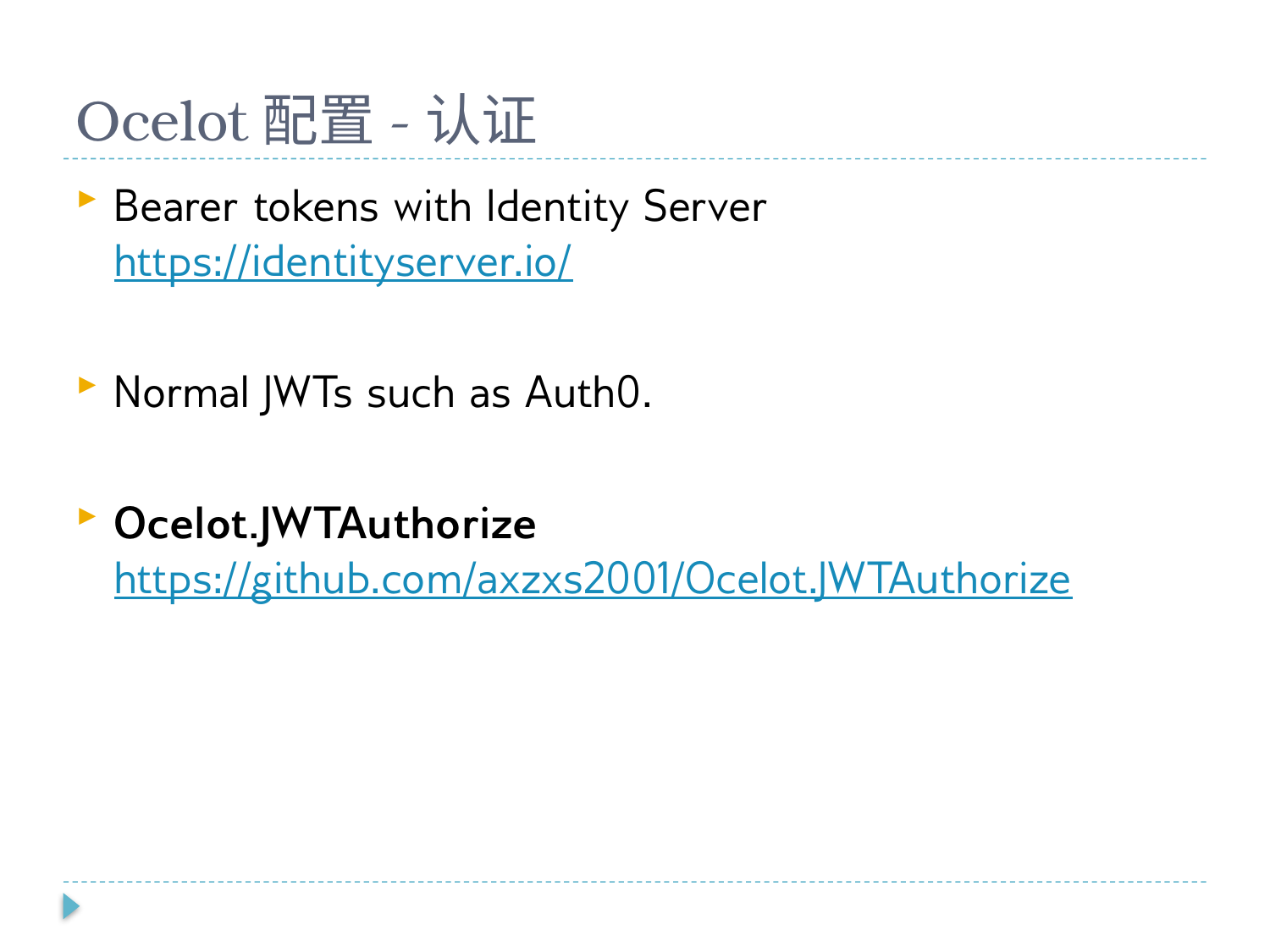

# Ocelot配置-认证
Bearer tokens with Identity Server https://identityserver.io/

Normal JWTs such as Auth0.

Ocelot.JWTAuthorize https://github.com/axzxs2001/Ocelot.JWTAuthorize